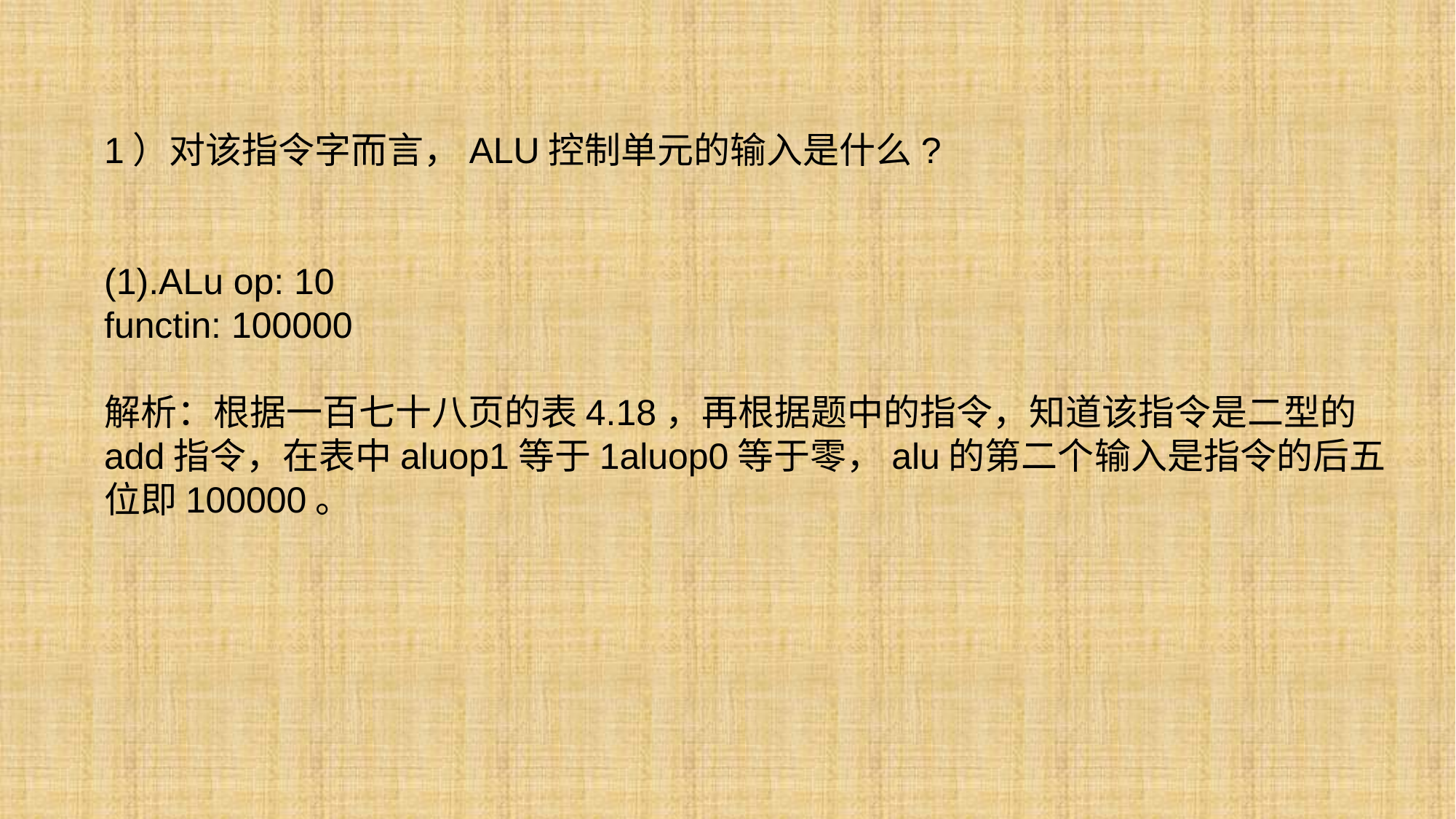

1）对该指令字而言，ALU控制单元的输入是什么?

(1).ALu op: 10
functin: 100000

解析：根据一百七十八页的表4.18，再根据题中的指令，知道该指令是二型的add指令，在表中aluop1等于1aluop0等于零，alu的第二个输入是指令的后五位即100000。